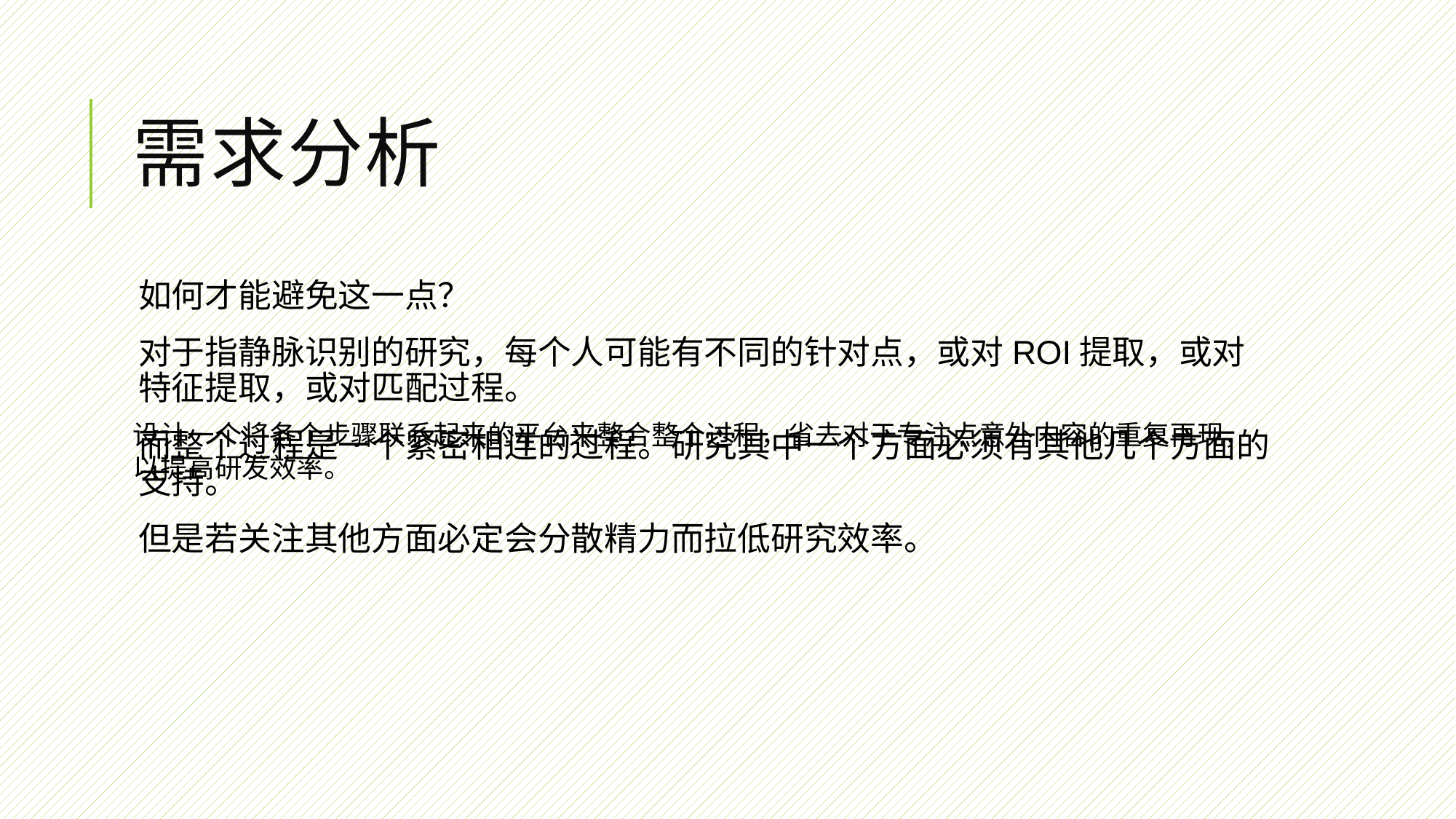

# 需求分析
如何才能避免这一点？
对于指静脉识别的研究，每个人可能有不同的针对点，或对ROI提取，或对特征提取，或对匹配过程。
而整个过程是一个紧密相连的过程。研究其中一个方面必须有其他几个方面的支持。
但是若关注其他方面必定会分散精力而拉低研究效率。

设计一个将各个步骤联系起来的平台来整合整个过程，省去对于专注点意外内容的重复再现，以提高研发效率。